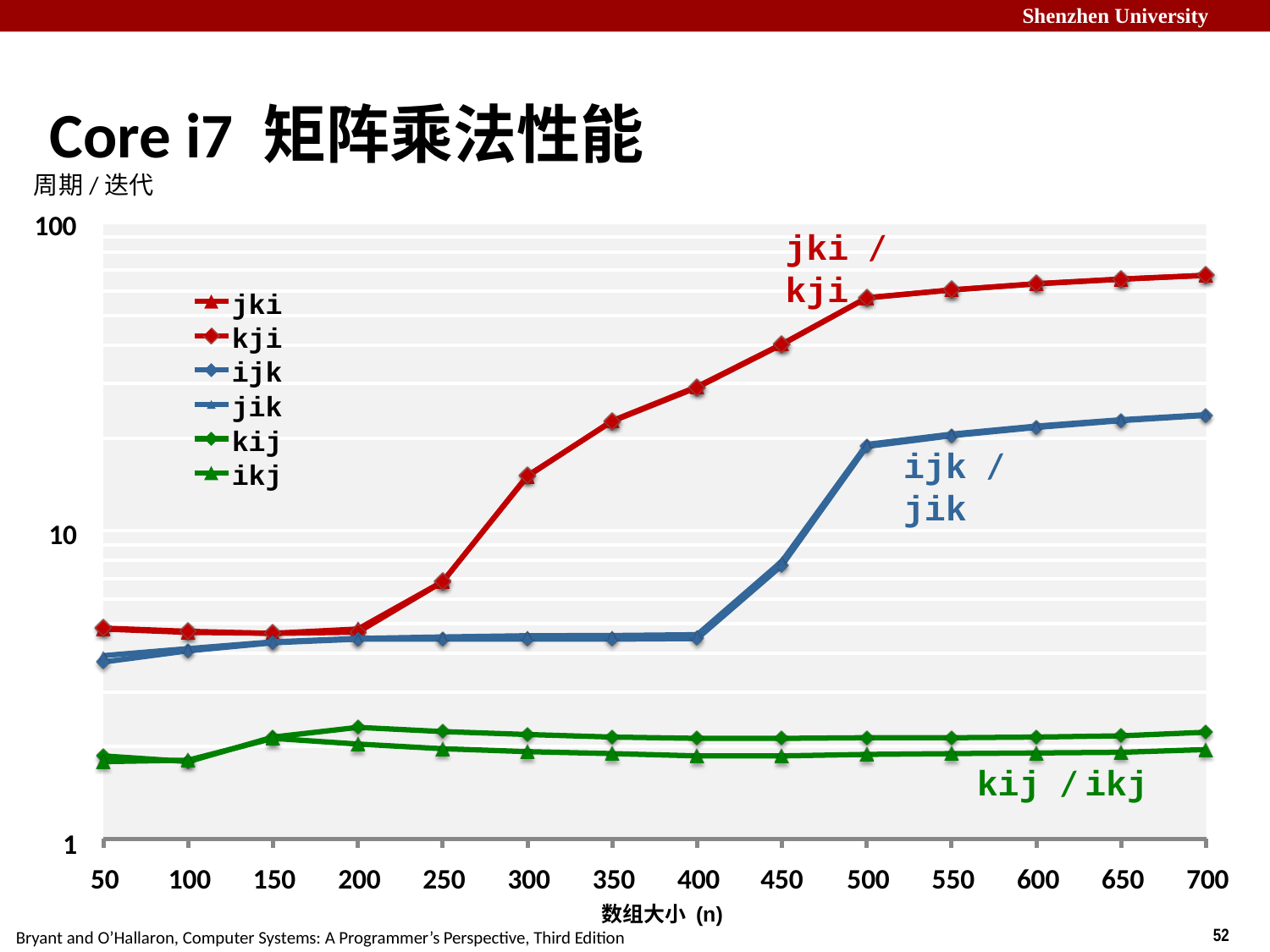

# Core i7 矩阵乘法性能
周期/迭代
100

jki / kji

jki kji ijk jik

kij

ijk / jik
ikj

10

kij / ikj
1

50	100	150	200	250	300	350	400
数组大小 (n)
450	500	550	600	650	700